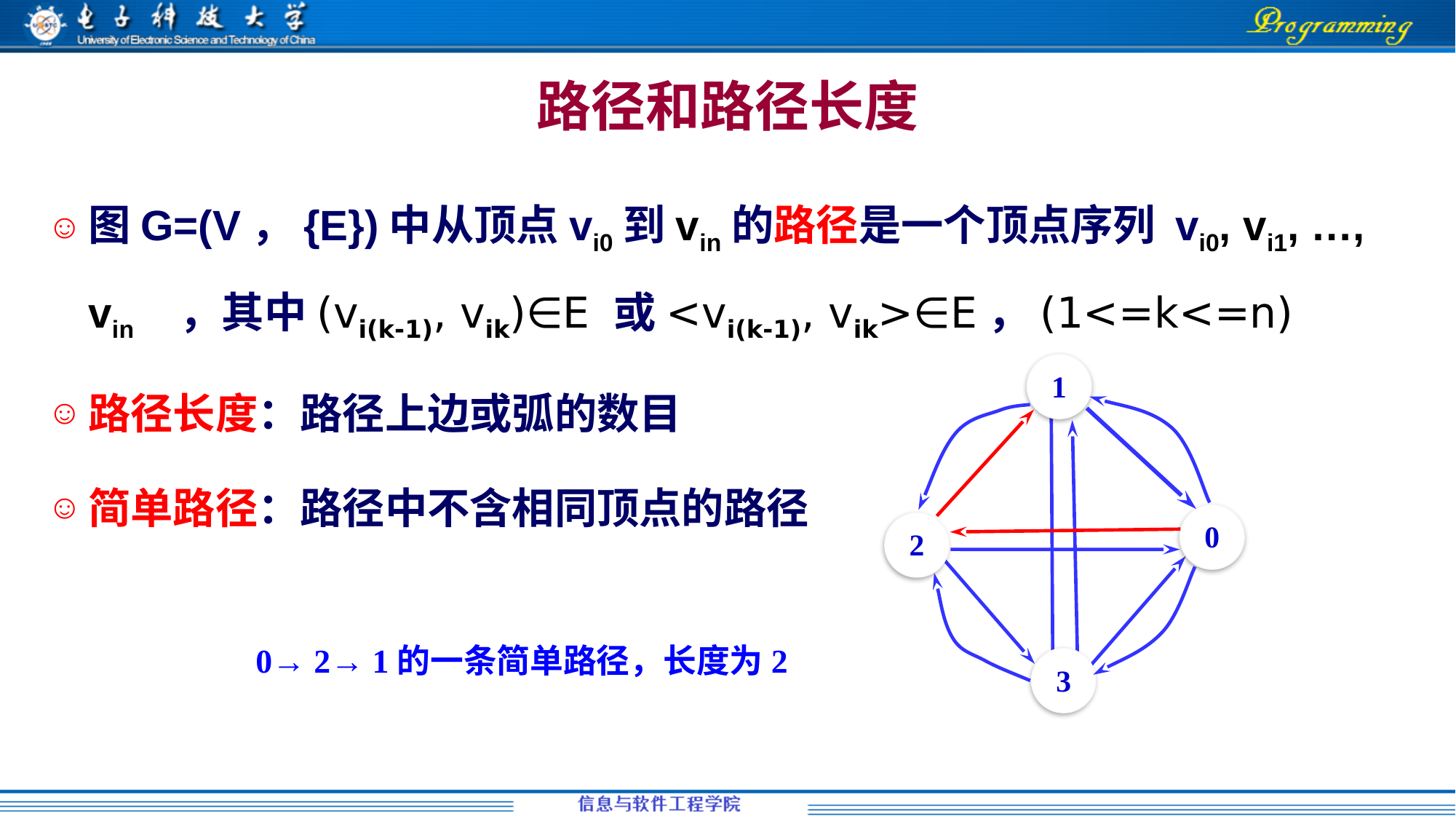

# 路径和路径长度
图G=(V，{E})中从顶点vi0到vin的路径是一个顶点序列 vi0, vi1, …, vin   ，其中(vi(k-1), vik)∈E 或<vi(k-1), vik>∈E，(1<=k<=n)
路径长度：路径上边或弧的数目
简单路径：路径中不含相同顶点的路径
1

0
2

3
0→ 2→ 1的一条简单路径，长度为2